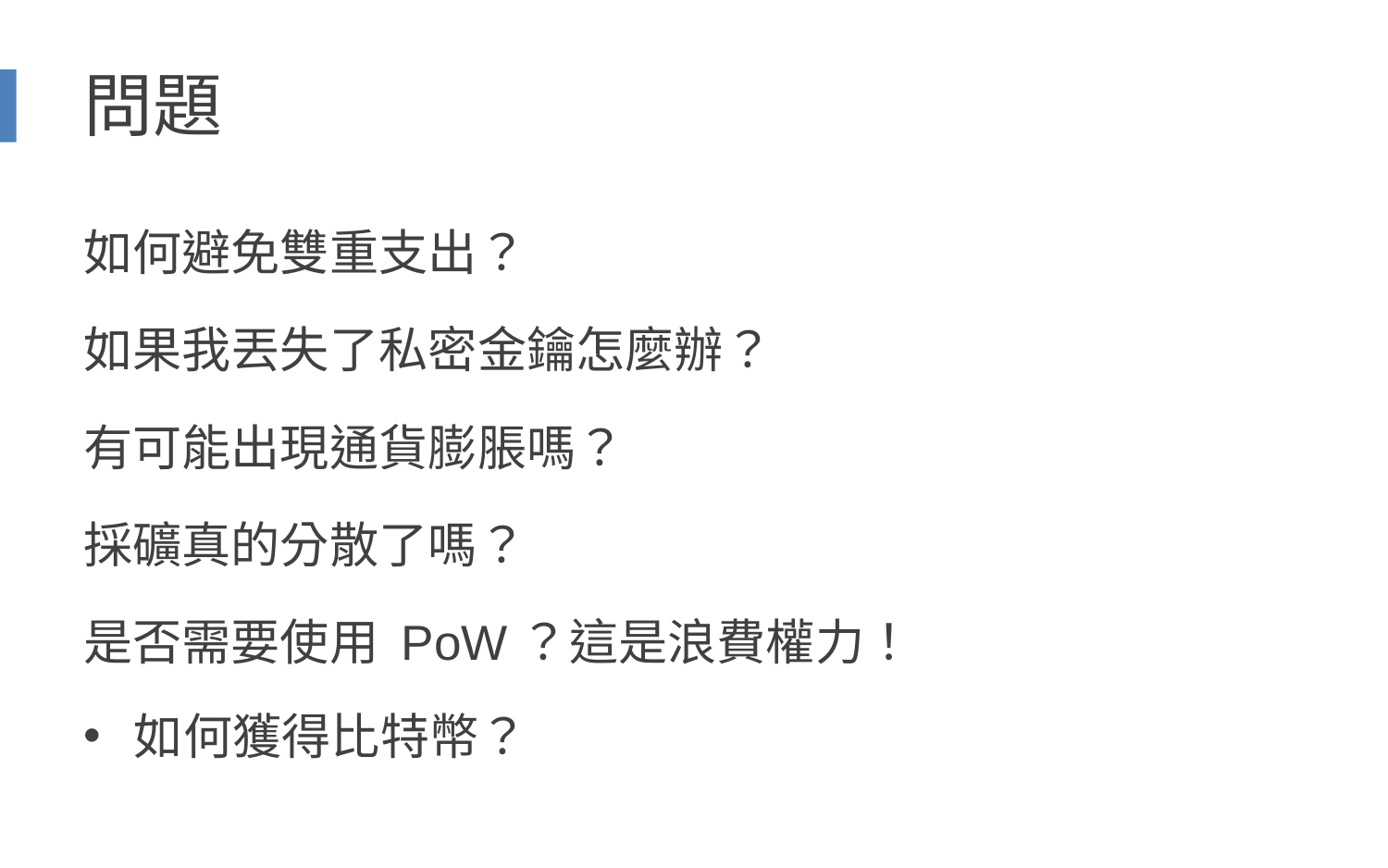

# 問題
如何避免雙重支出？
如果我丟失了私密金鑰怎麼辦？
有可能出現通貨膨脹嗎？
採礦真的分散了嗎？
是否需要使用 PoW？這是浪費權力！
如何獲得比特幣？